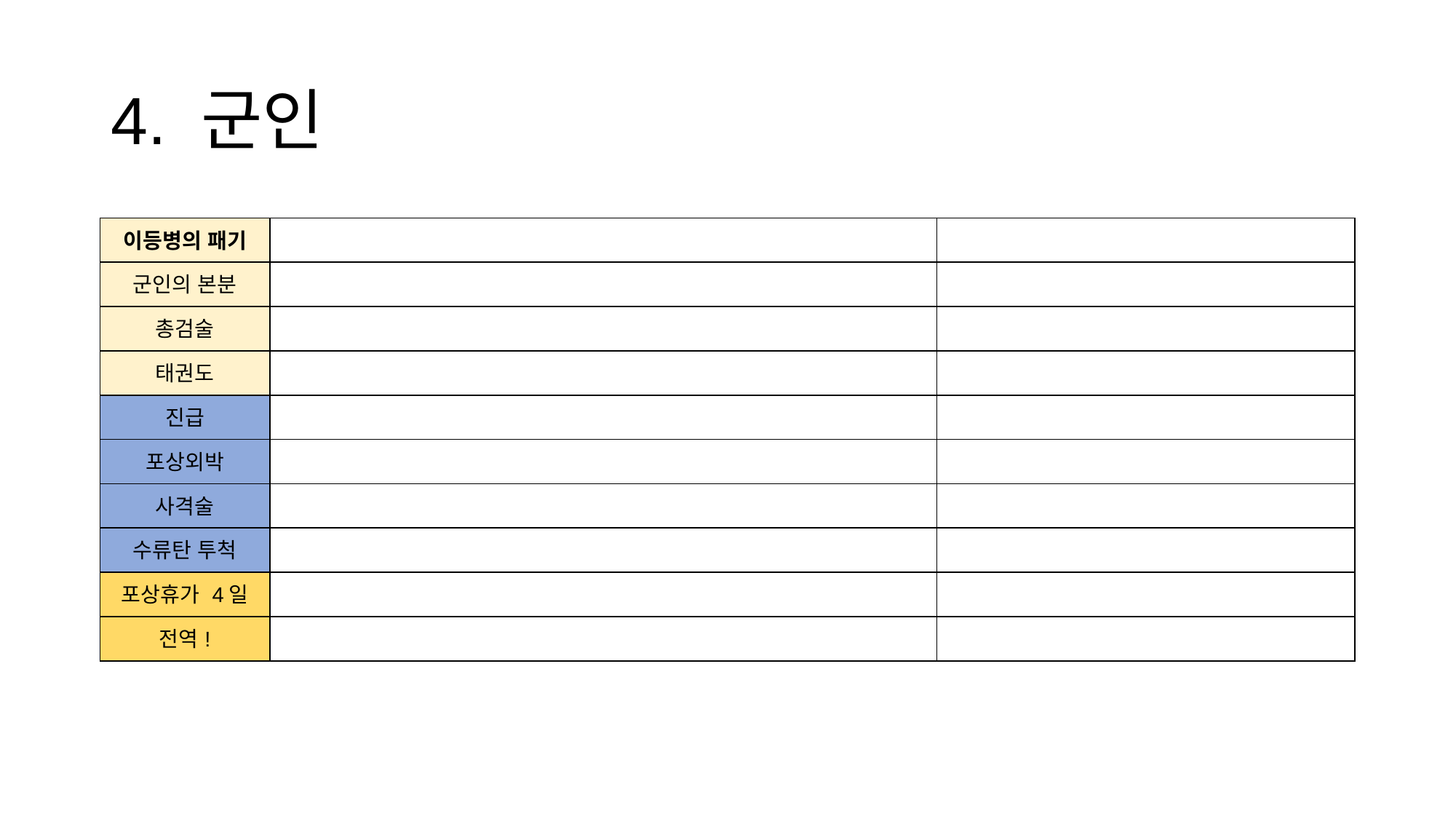

# 4. 군인
| 이등병의 패기 |  |  |
| --- | --- | --- |
| 군인의 본분 |  |  |
| 총검술 |  |  |
| 태권도 |  |  |
| 진급 |  |  |
| 포상외박 |  |  |
| 사격술 |  |  |
| 수류탄 투척 |  |  |
| 포상휴가 4일 |  |  |
| 전역! |  |  |